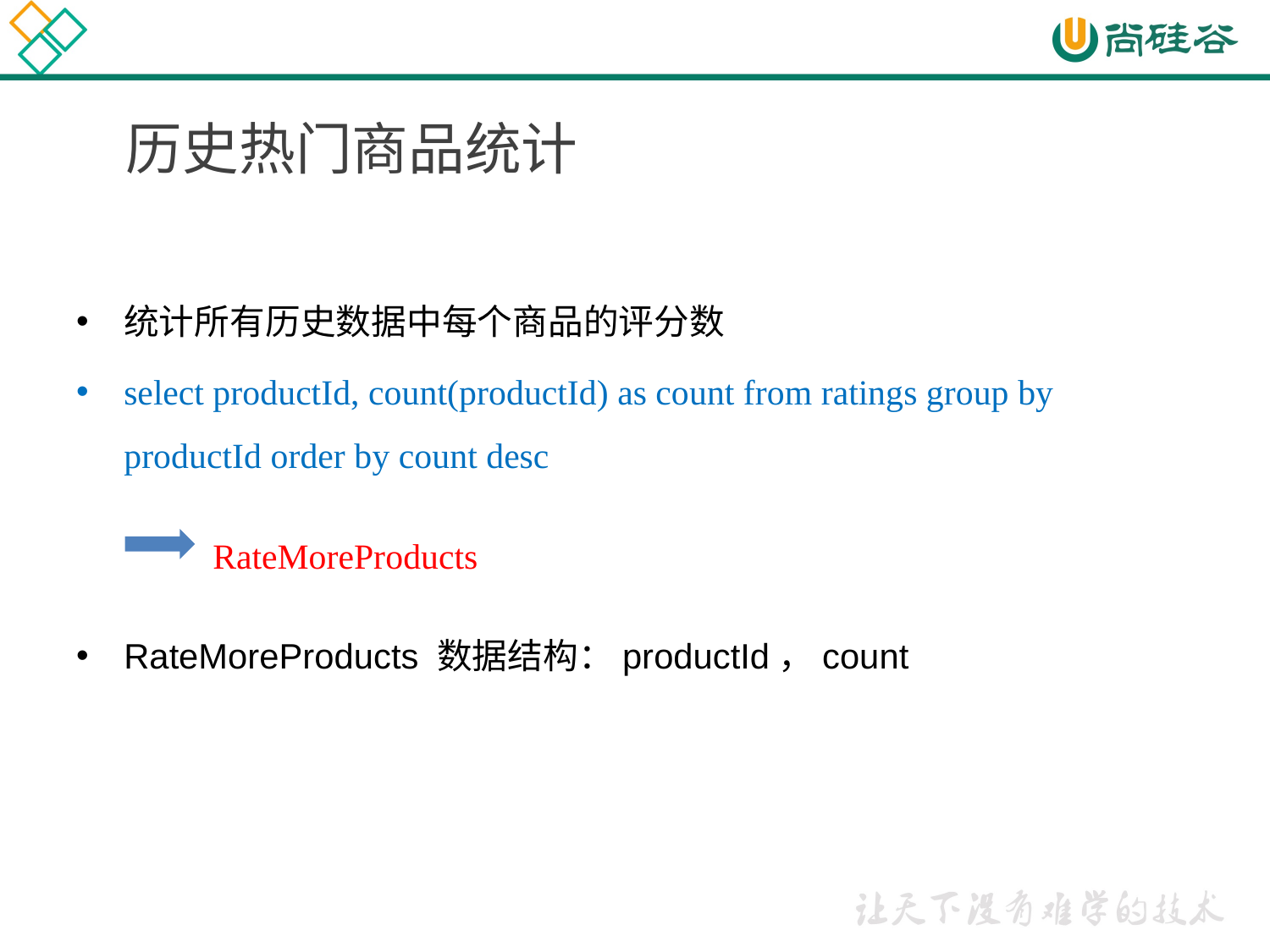

# 历史热门商品统计
统计所有历史数据中每个商品的评分数
select productId, count(productId) as count from ratings group by productId order by count desc
	 RateMoreProducts
RateMoreProducts 数据结构：productId，count